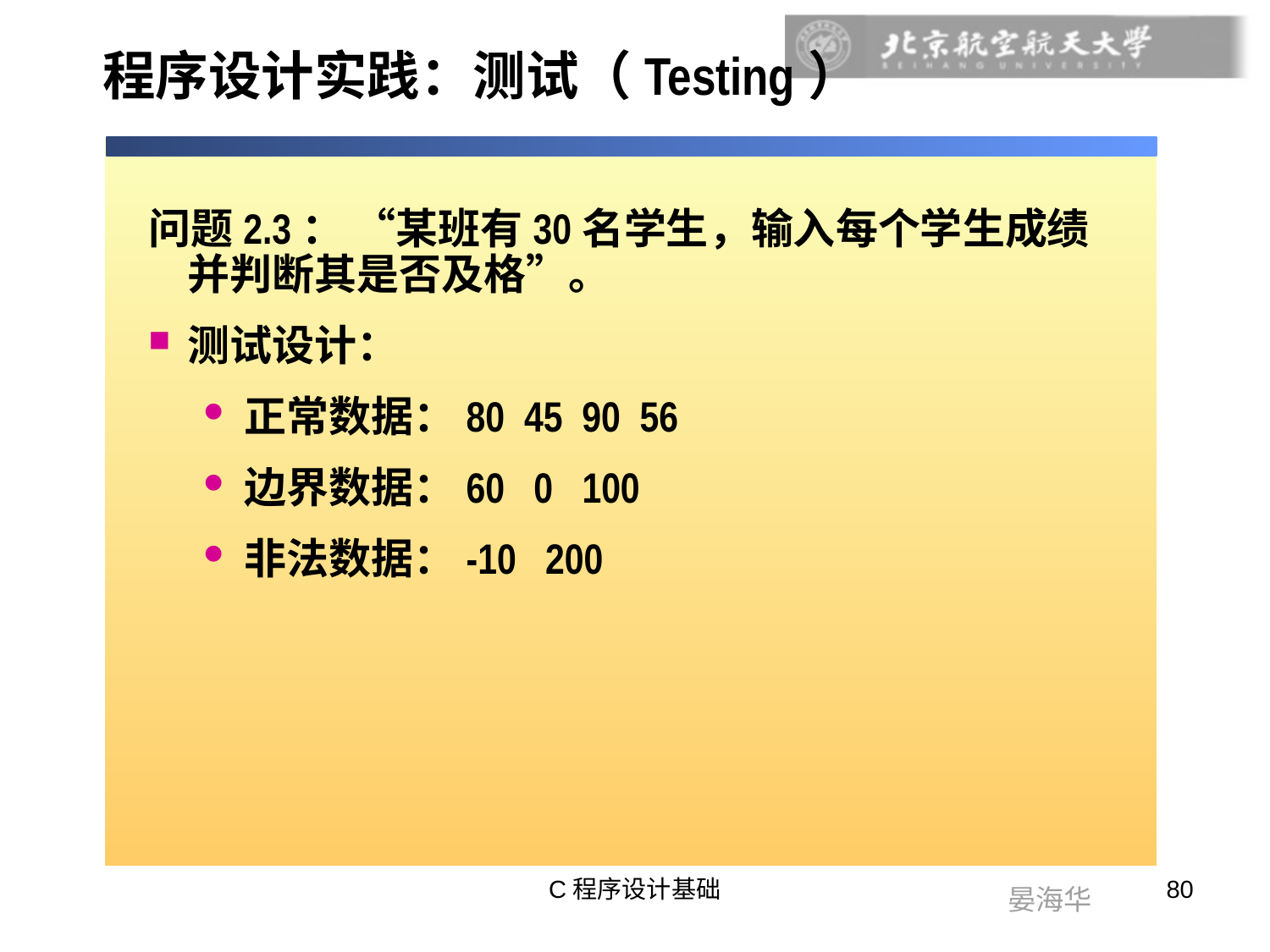

# 程序设计实践：测试（Testing）
问题2.3： “某班有30名学生，输入每个学生成绩并判断其是否及格”。
测试设计：
正常数据：80  45  90  56
边界数据：60   0   100
非法数据：-10   200

C程序设计基础
80